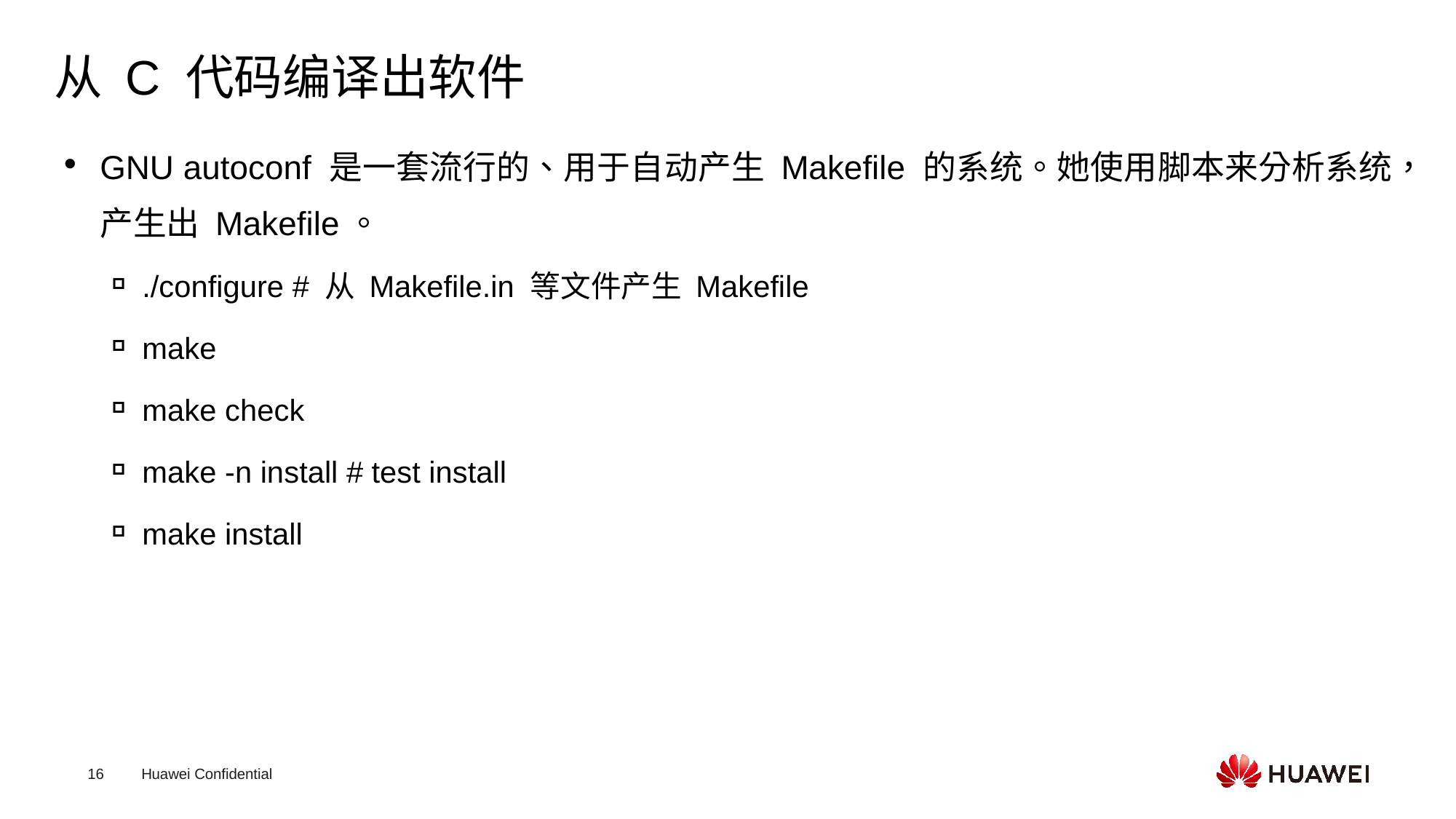

# 从 C 代码编译出软件
GNU autoconf 是一套流行的、用于自动产生 Makefile 的系统。她使用脚本来分析系统，产生出 Makefile。
./configure # 从 Makefile.in 等文件产生 Makefile
make
make check
make -n install # test install
make install